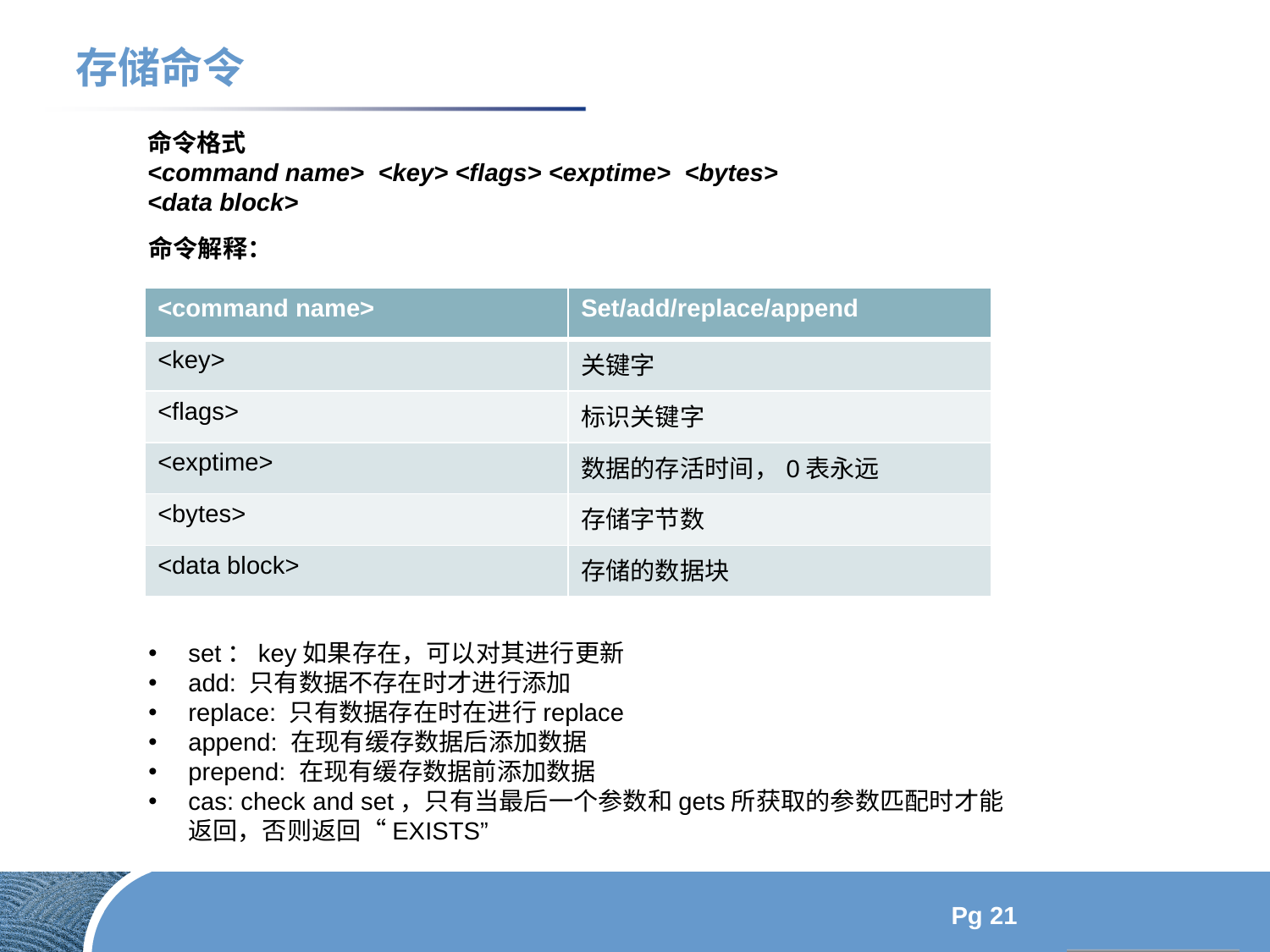

存储命令
命令格式
<command name>  <key> <flags> <exptime>  <bytes>
<data block>
命令解释：
| <command name> | Set/add/replace/append |
| --- | --- |
| <key> | 关键字 |
| <flags> | 标识关键字 |
| <exptime> | 数据的存活时间，0表永远 |
| <bytes> | 存储字节数 |
| <data block> | 存储的数据块 |
set：key如果存在，可以对其进行更新
add: 只有数据不存在时才进行添加
replace: 只有数据存在时在进行replace
append: 在现有缓存数据后添加数据
prepend: 在现有缓存数据前添加数据
cas: check and set，只有当最后一个参数和gets所获取的参数匹配时才能返回，否则返回“EXISTS”